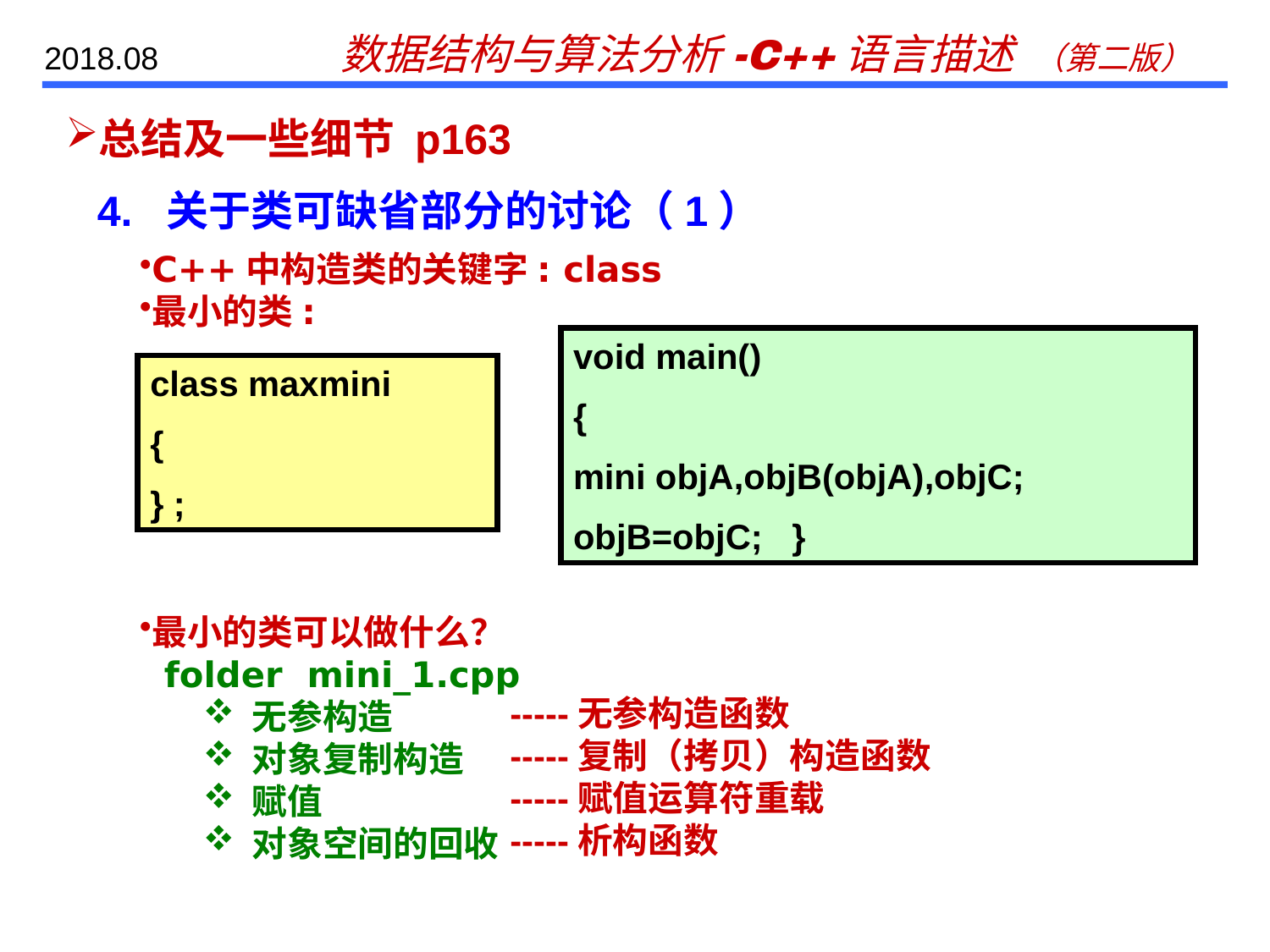

# 总结及一些细节 p163
4.  关于类可缺省部分的讨论（1）
C++中构造类的关键字: class
最小的类:
void main()
{
mini objA,objB(objA),objC;
objB=objC;   }
class maxmini
{
} ;
最小的类可以做什么？
  folder  mini_1.cpp
 无参构造
 对象复制构造
 赋值
 对象空间的回收
-----无参构造函数
-----复制（拷贝）构造函数
-----赋值运算符重载
-----析构函数